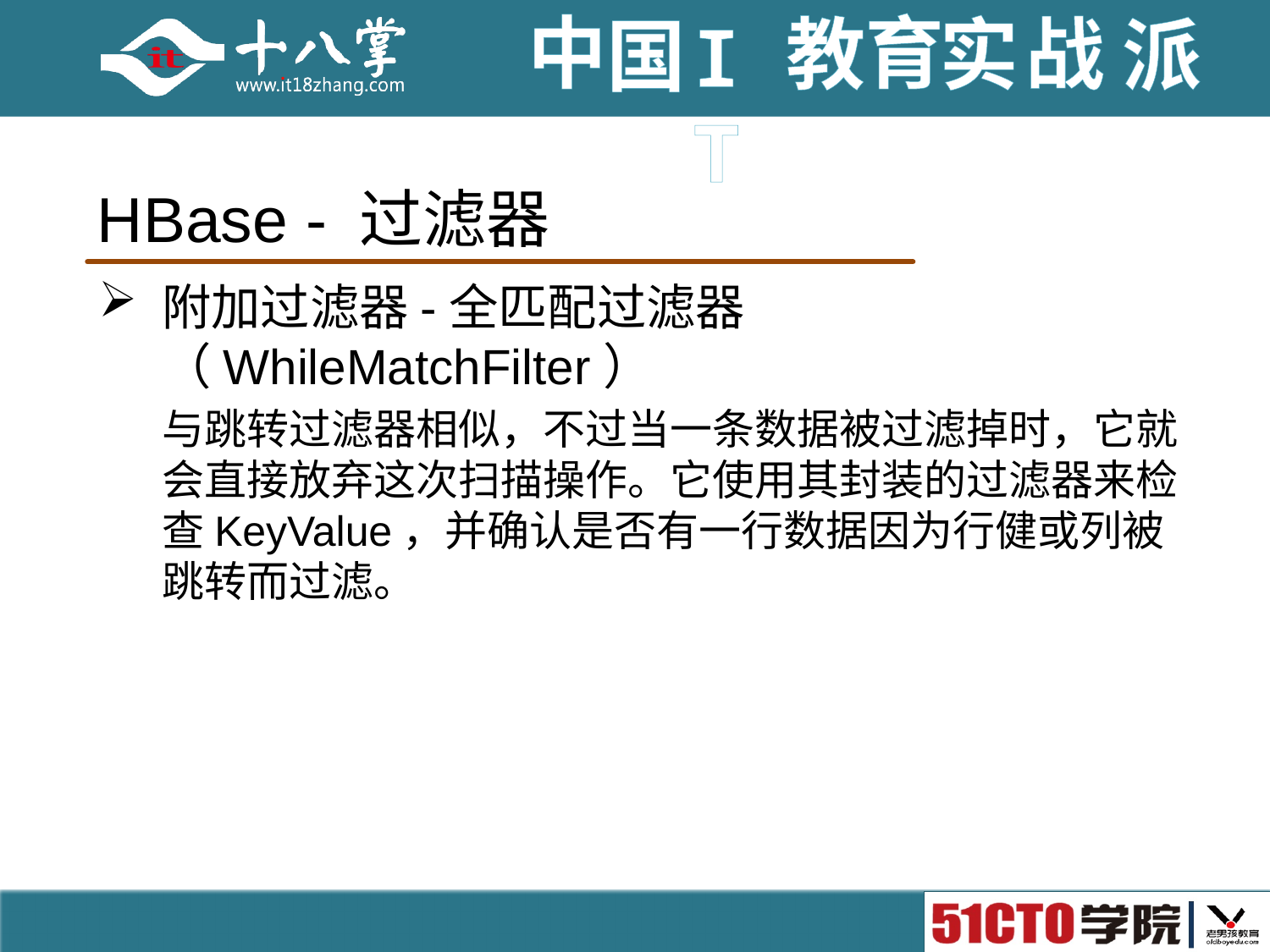

# HBase - 过滤器
附加过滤器-全匹配过滤器（WhileMatchFilter）
与跳转过滤器相似，不过当一条数据被过滤掉时，它就会直接放弃这次扫描操作。它使用其封装的过滤器来检查KeyValue，并确认是否有一行数据因为行健或列被跳转而过滤。